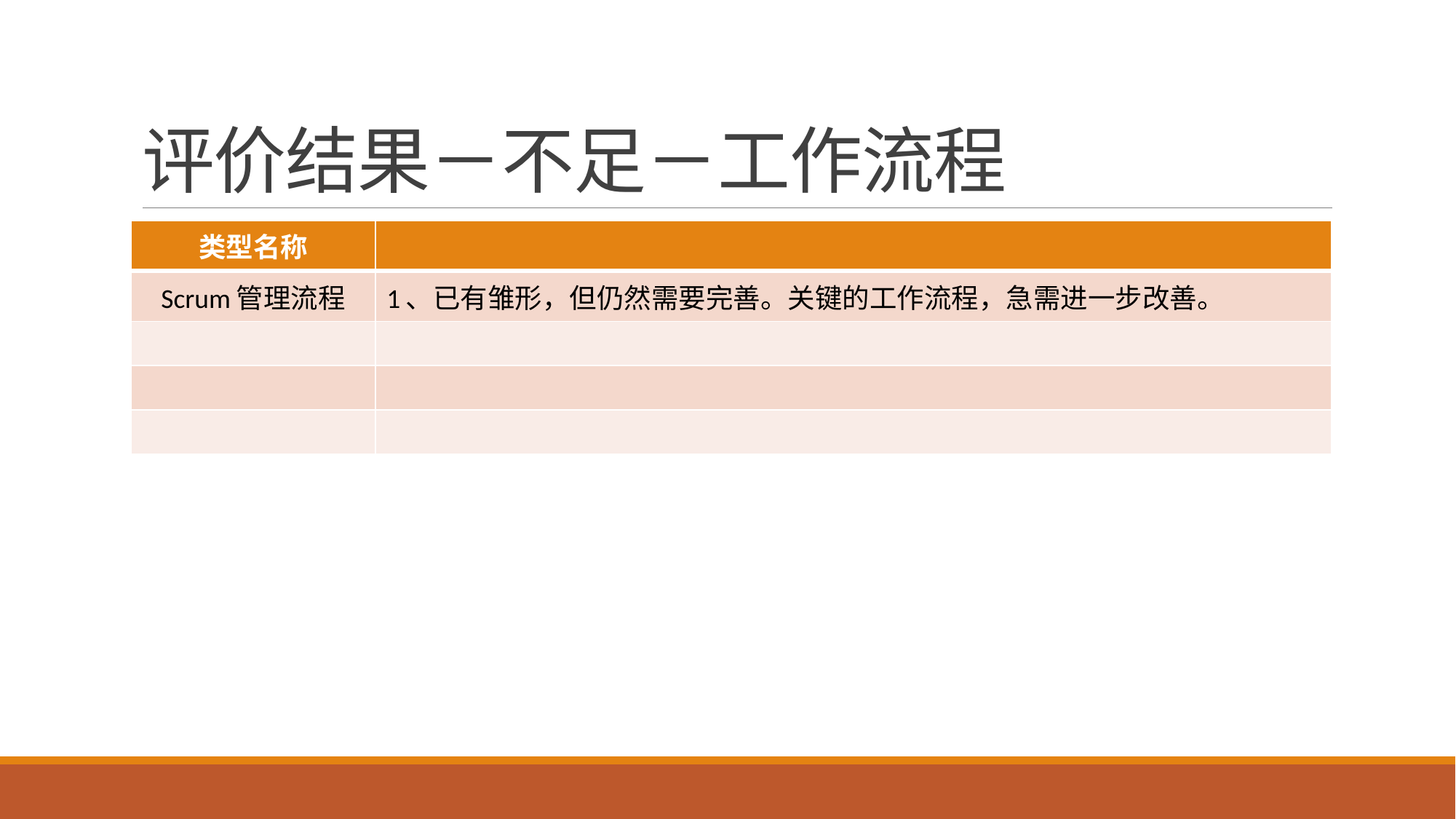

# 评价结果－不足－工作流程
| 类型名称 |  |
| --- | --- |
| Scrum管理流程 | 1、已有雏形，但仍然需要完善。关键的工作流程，急需进一步改善。 |
|  |  |
|  |  |
|  |  |